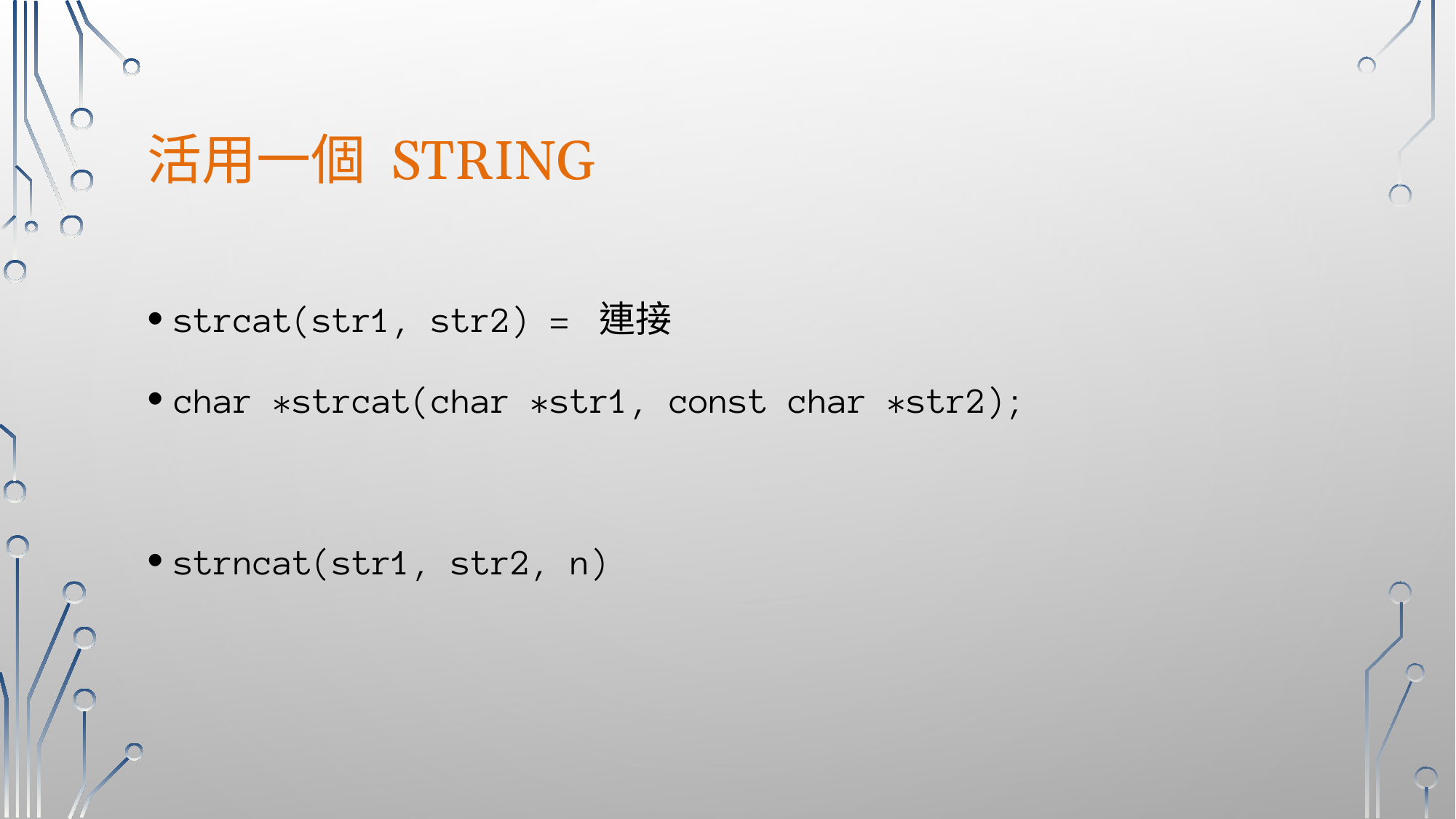

# 活用一個 string
strcat(str1, str2) = 連接
char *strcat(char *str1, const char *str2);

strncat(str1, str2, n)